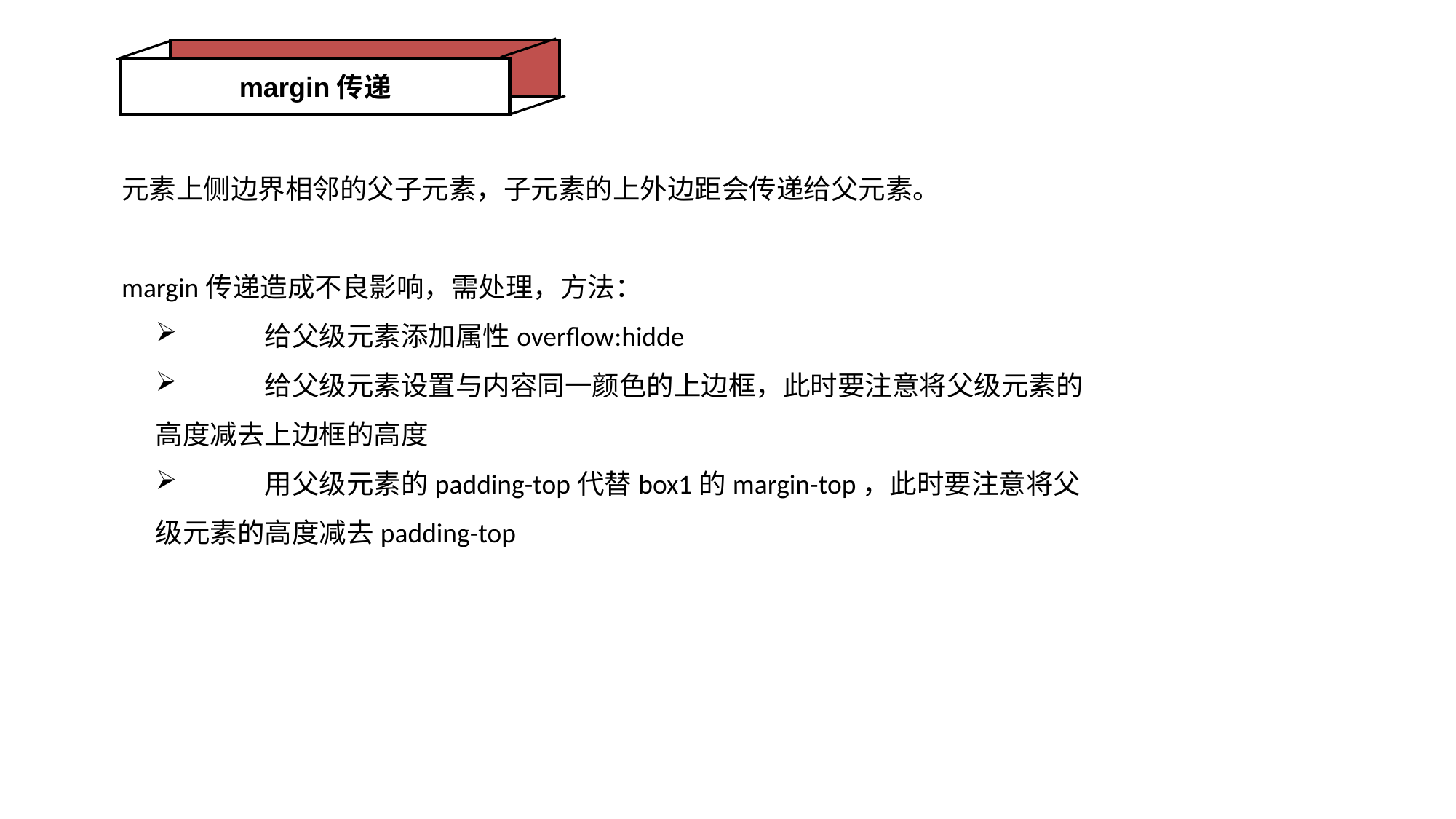

margin传递
元素上侧边界相邻的父子元素，子元素的上外边距会传递给父元素。

margin传递造成不良影响，需处理，方法：
	给父级元素添加属性overflow:hidde
	给父级元素设置与内容同一颜色的上边框，此时要注意将父级元素的高度减去上边框的高度
	用父级元素的padding-top代替box1的margin-top，此时要注意将父级元素的高度减去padding-top